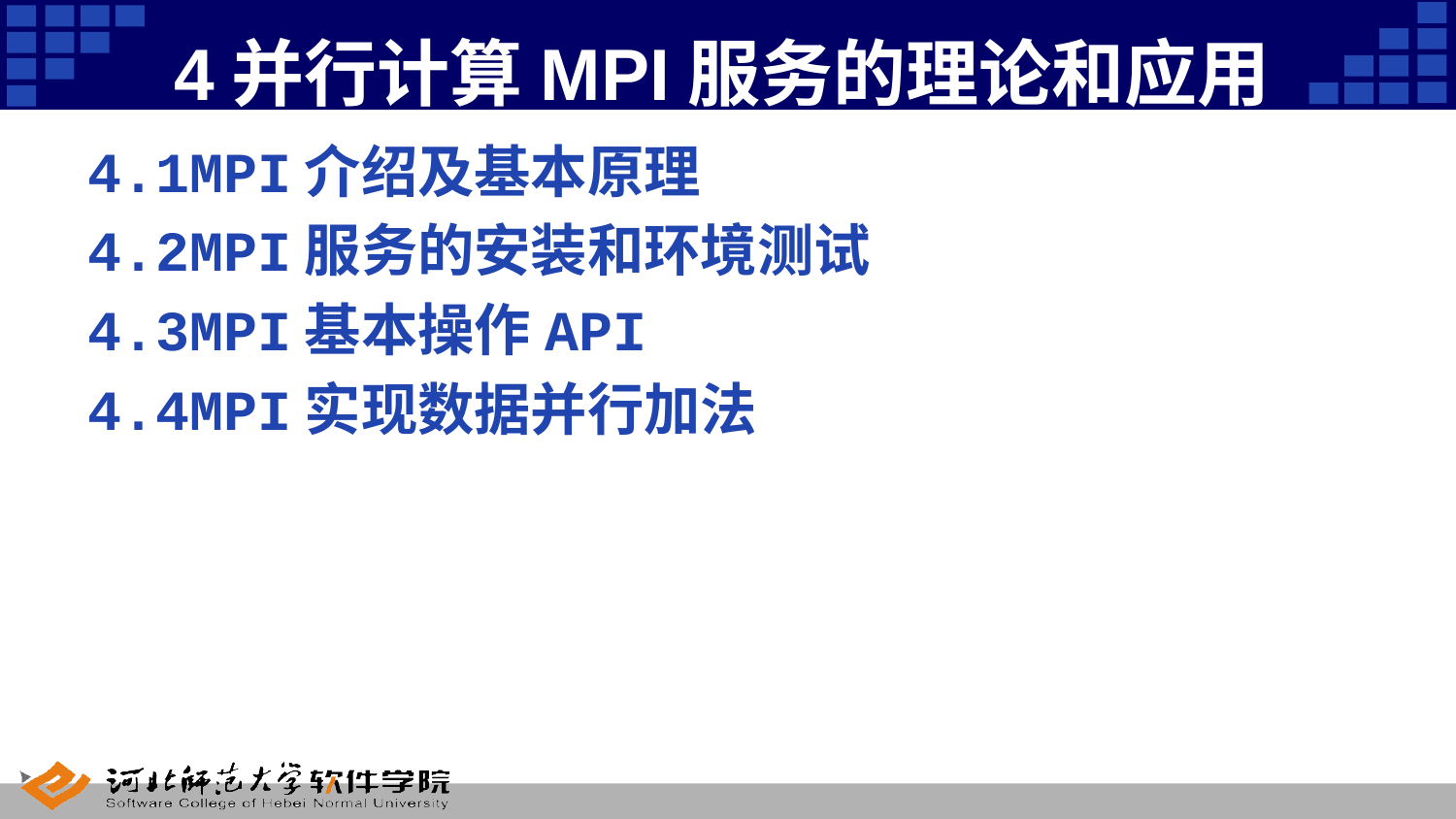

# 4并行计算MPI服务的理论和应用
4.1MPI介绍及基本原理
4.2MPI服务的安装和环境测试
4.3MPI基本操作API
4.4MPI实现数据并行加法